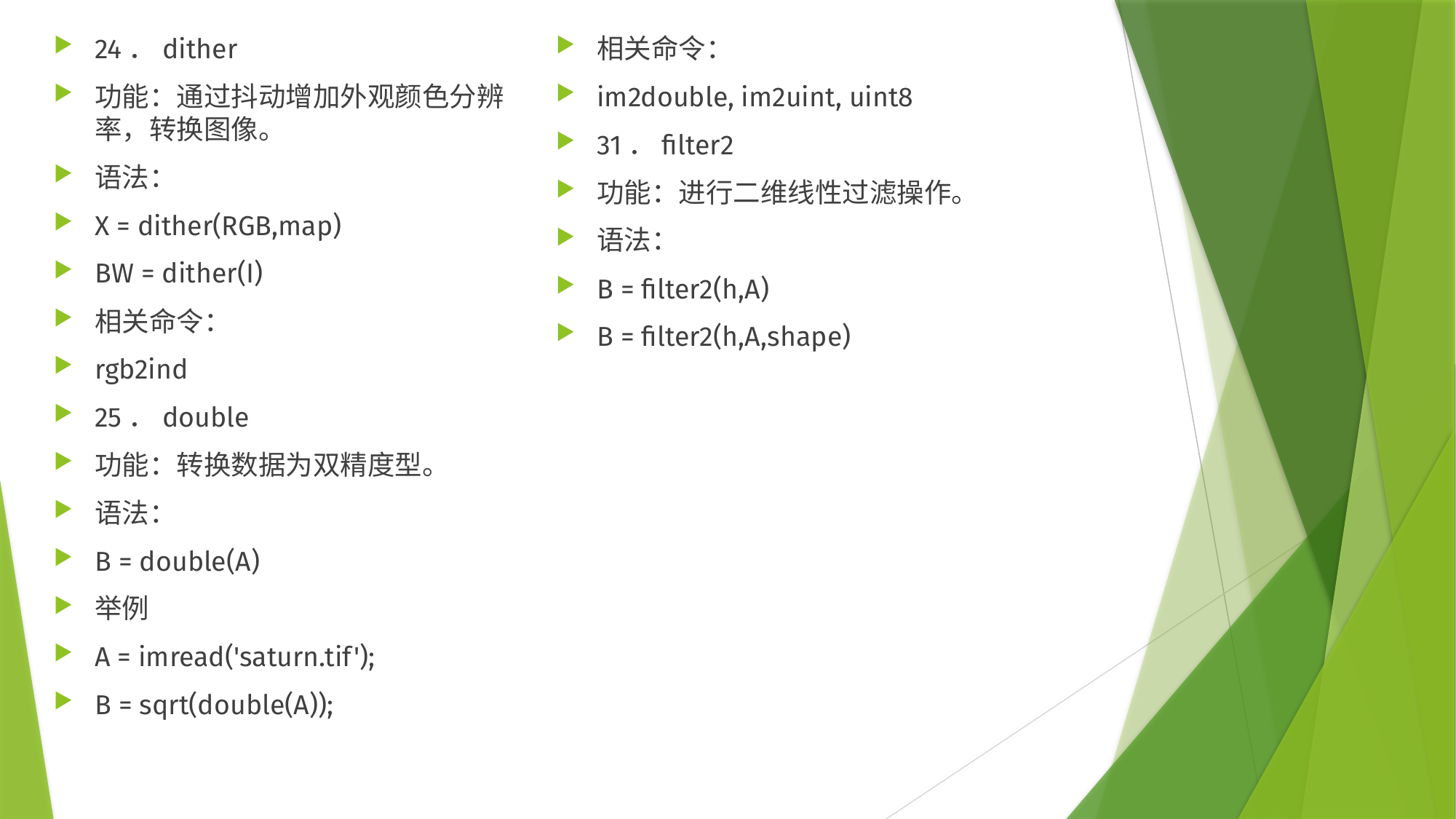

24．dither
功能：通过抖动增加外观颜色分辨率，转换图像。
语法：
X = dither(RGB,map)
BW = dither(I)
相关命令：
rgb2ind
25．double
功能：转换数据为双精度型。
语法：
B = double(A)
举例
A = imread('saturn.tif');
B = sqrt(double(A));
相关命令：
im2double, im2uint, uint8
31．filter2
功能：进行二维线性过滤操作。
语法：
B = filter2(h,A)
B = filter2(h,A,shape)